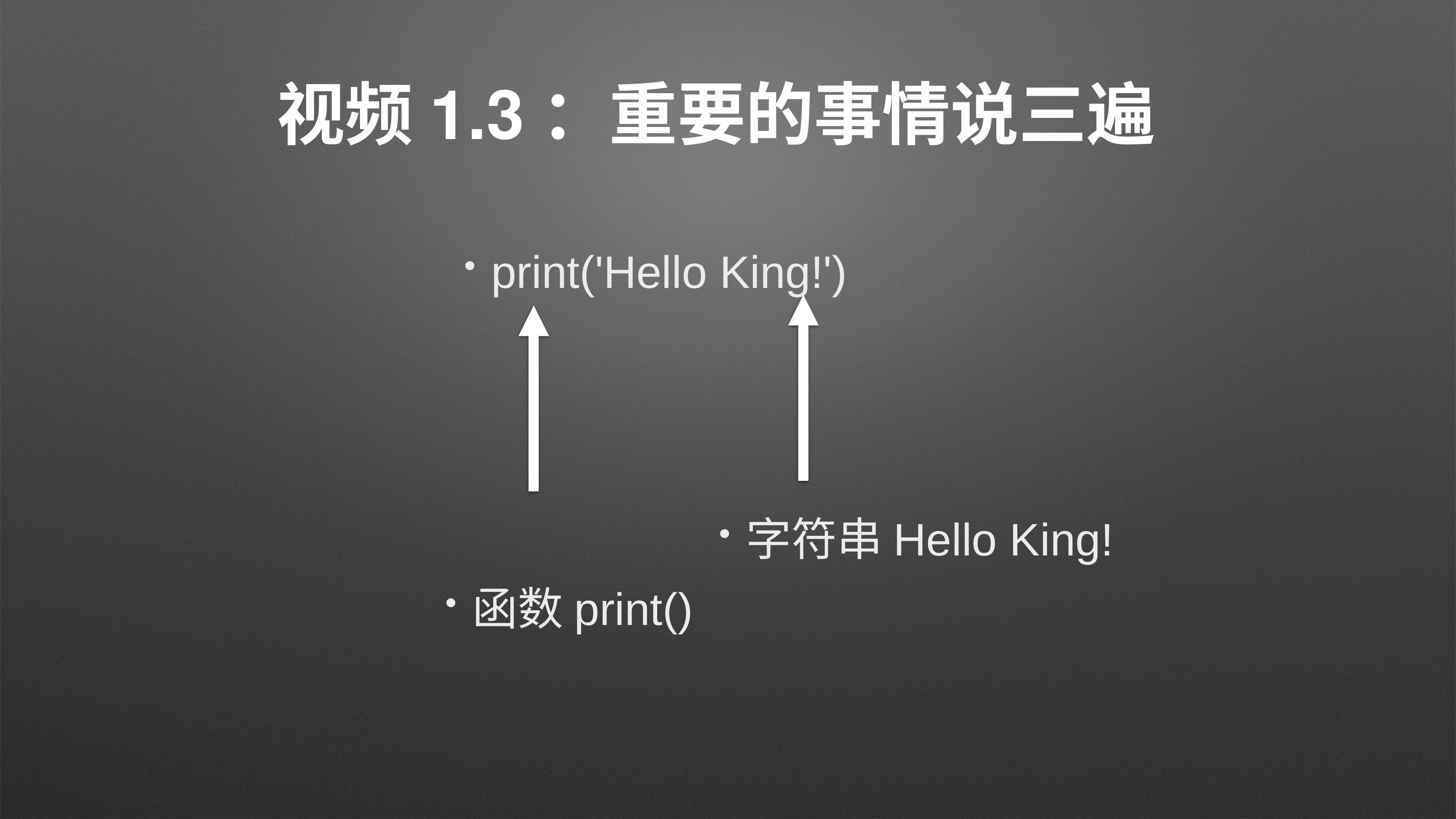

# 视频1.3：重要的事情说三遍
print('Hello King!')
字符串Hello King!
函数print()